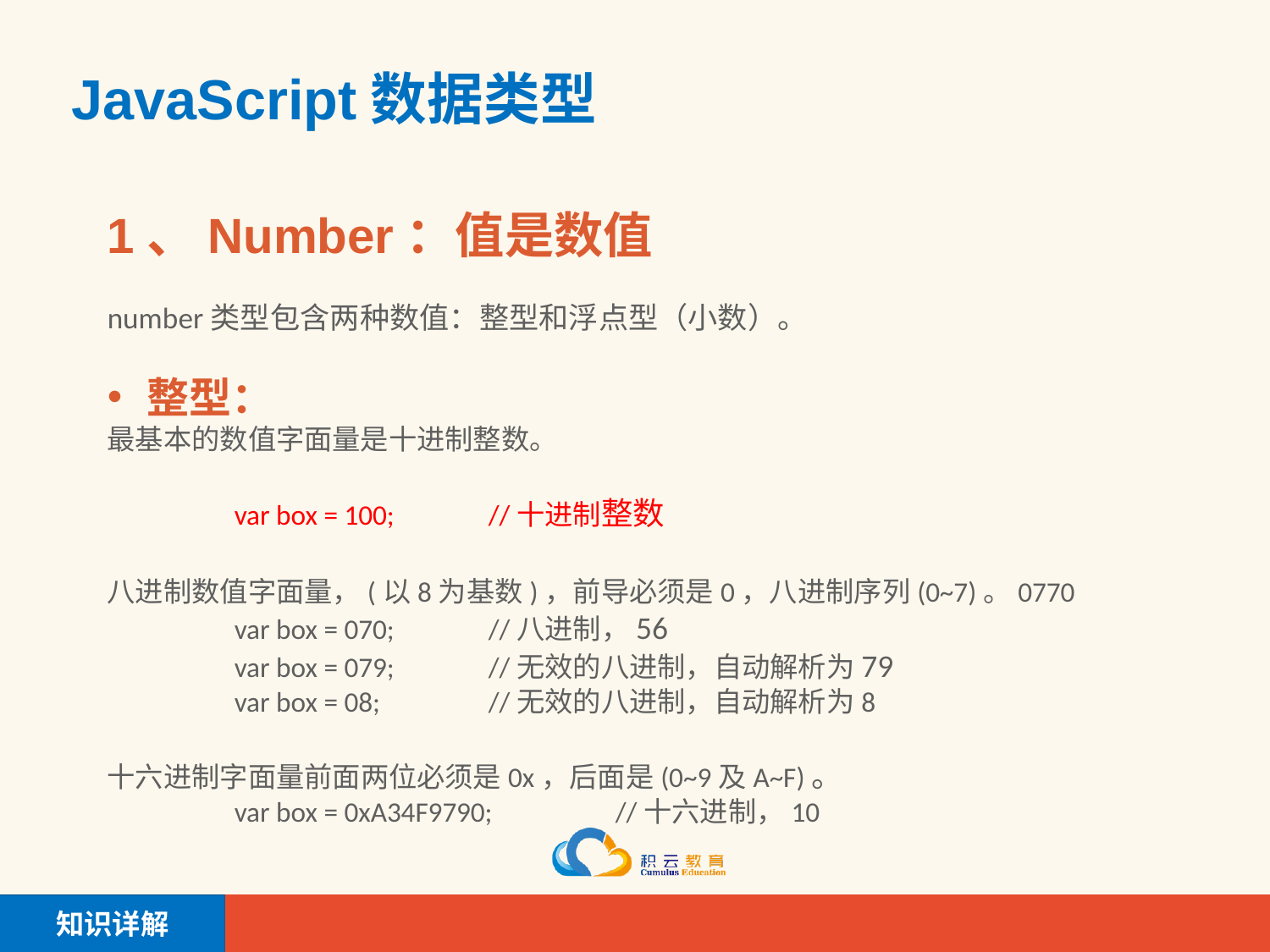

# JavaScript数据类型
1、Number：值是数值

number类型包含两种数值：整型和浮点型（小数）。

整型：
最基本的数值字面量是十进制整数。

	var box = 100;	//十进制整数

八进制数值字面量，(以8为基数)，前导必须是0，八进制序列(0~7)。0770
	var box = 070;	//八进制，56
	var box = 079;	//无效的八进制，自动解析为79
	var box = 08;	//无效的八进制，自动解析为8

十六进制字面量前面两位必须是0x，后面是(0~9及A~F)。
	var box = 0xA34F9790;	//十六进制，10